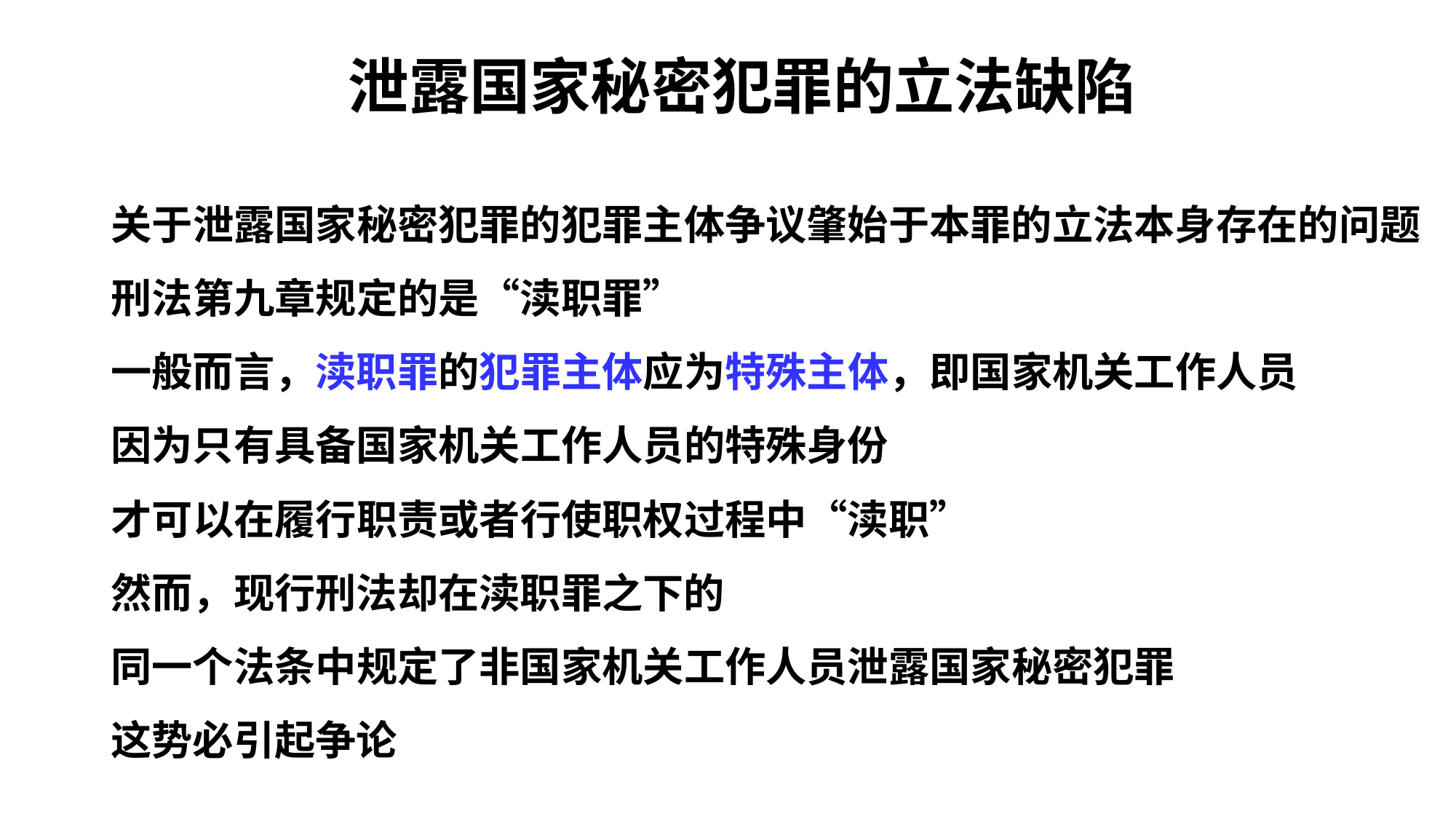

# 泄露国家秘密犯罪的立法缺陷
	关于泄露国家秘密犯罪的犯罪主体争议肇始于本罪的立法本身存在的问题
	刑法第九章规定的是“渎职罪”
	一般而言，渎职罪的犯罪主体应为特殊主体，即国家机关工作人员
	因为只有具备国家机关工作人员的特殊身份
	才可以在履行职责或者行使职权过程中“渎职”
	然而，现行刑法却在渎职罪之下的
	同一个法条中规定了非国家机关工作人员泄露国家秘密犯罪
	这势必引起争论